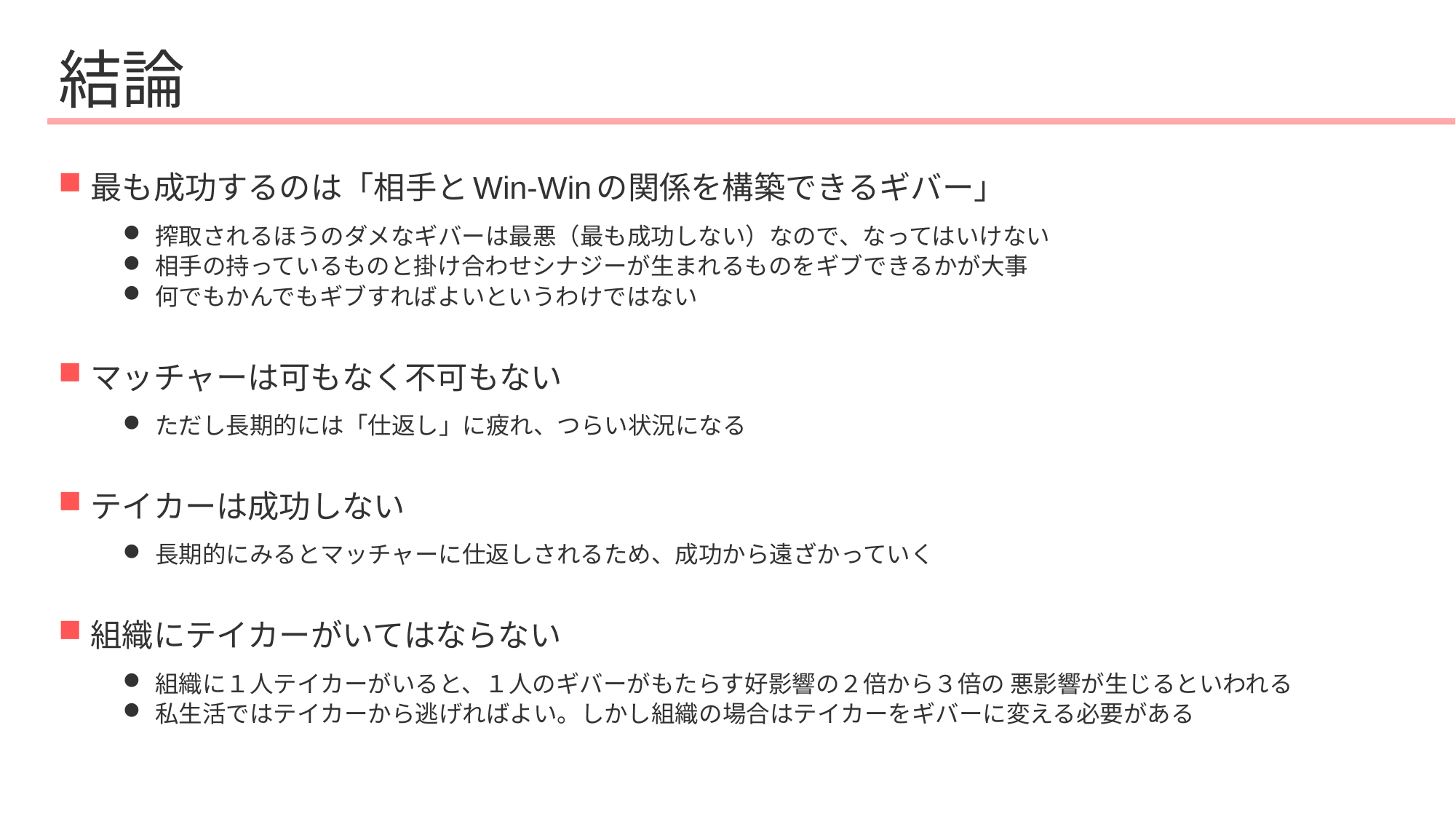

# 結論
最も成功するのは「相手とWin-Winの関係を構築できるギバー」
搾取されるほうのダメなギバーは最悪（最も成功しない）なので、なってはいけない
相手の持っているものと掛け合わせシナジーが生まれるものをギブできるかが大事
何でもかんでもギブすればよいというわけではない
マッチャーは可もなく不可もない
ただし長期的には「仕返し」に疲れ、つらい状況になる
テイカーは成功しない
長期的にみるとマッチャーに仕返しされるため、成功から遠ざかっていく
組織にテイカーがいてはならない
組織に１人テイカーがいると、１人のギバーがもたらす好影響の２倍から３倍の 悪影響が生じるといわれる
私生活ではテイカーから逃げればよい。しかし組織の場合はテイカーをギバーに変える必要がある
133